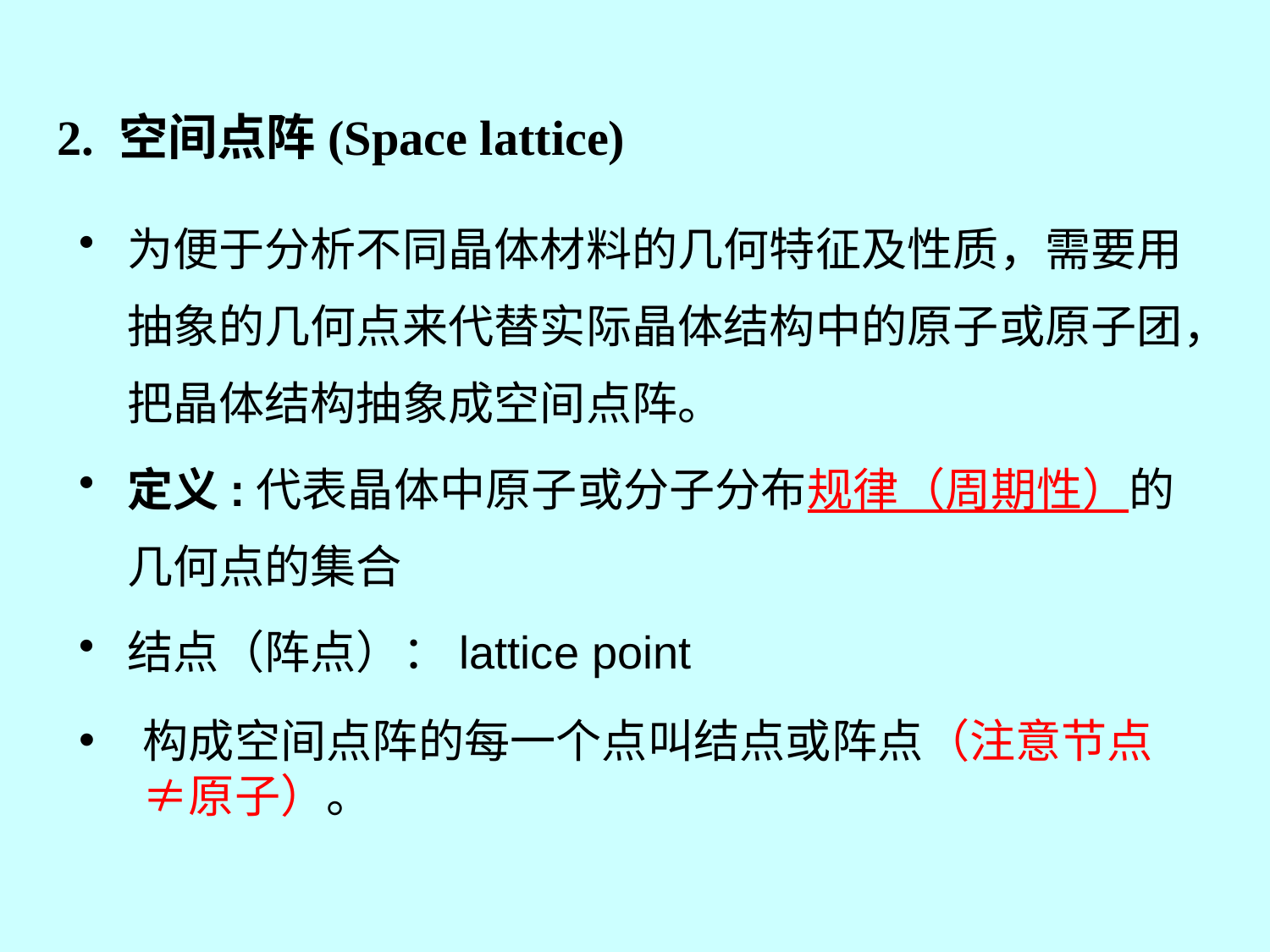

2. 空间点阵(Space lattice)
为便于分析不同晶体材料的几何特征及性质，需要用抽象的几何点来代替实际晶体结构中的原子或原子团，把晶体结构抽象成空间点阵。
定义:代表晶体中原子或分子分布规律（周期性）的几何点的集合
结点（阵点）：lattice point
构成空间点阵的每一个点叫结点或阵点（注意节点≠原子）。